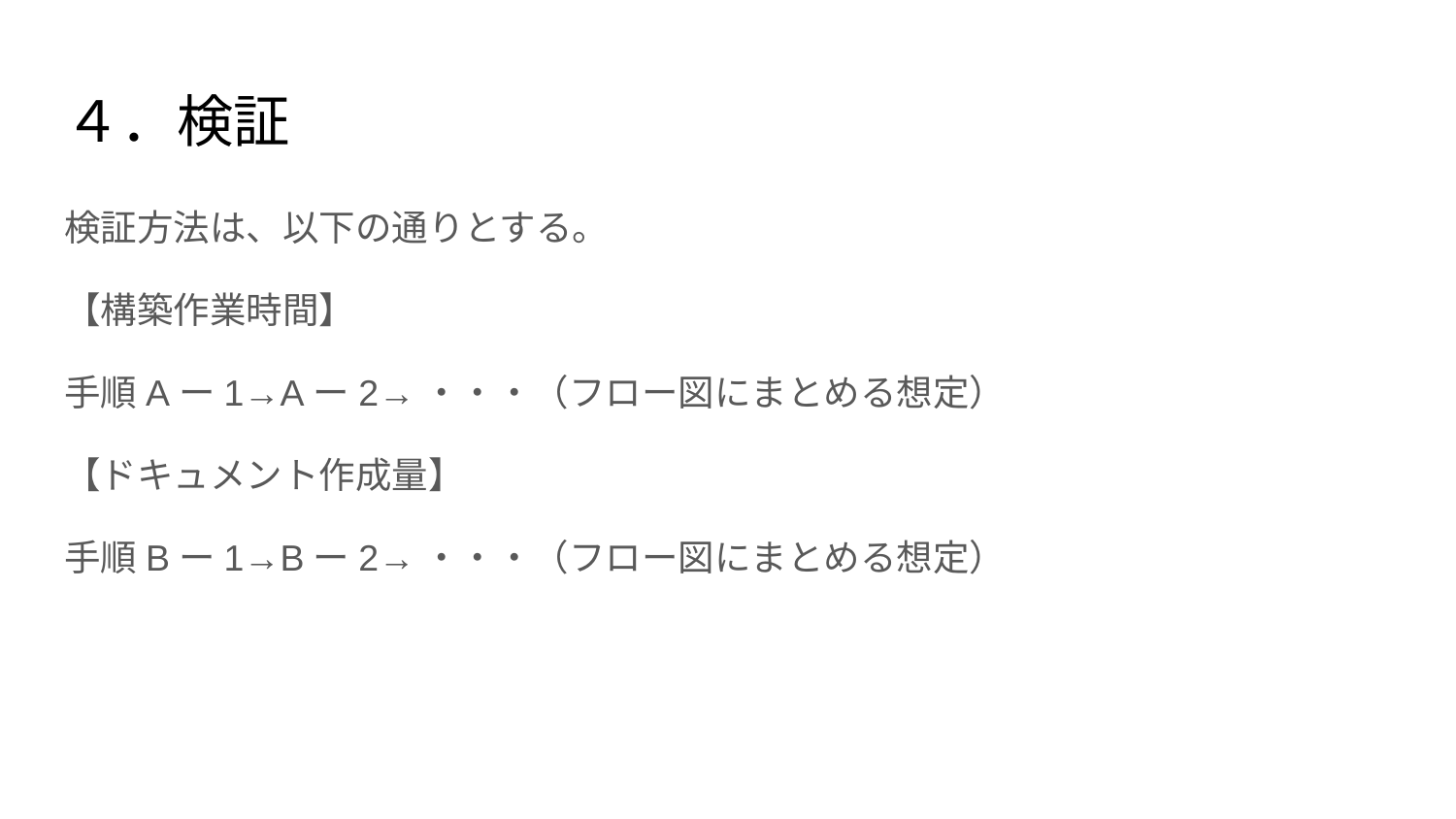

# ４．検証
検証方法は、以下の通りとする。
【構築作業時間】
手順Aー1→Aー2→・・・（フロー図にまとめる想定）
【ドキュメント作成量】
手順Bー1→Bー2→・・・（フロー図にまとめる想定）